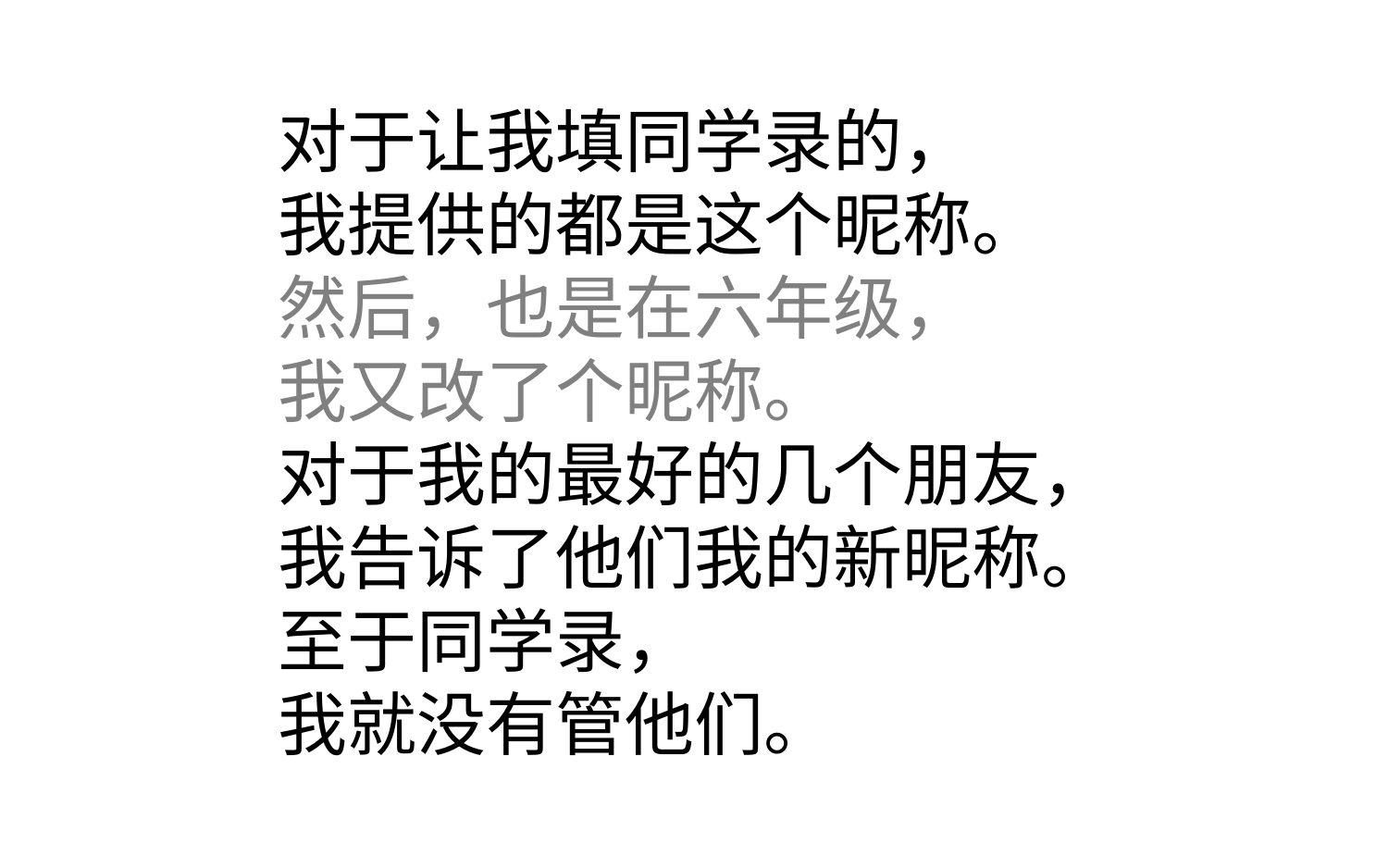

对于让我填同学录的，
我提供的都是这个昵称。
然后，也是在六年级，
我又改了个昵称。
对于我的最好的几个朋友，
我告诉了他们我的新昵称。
至于同学录，
我就没有管他们。